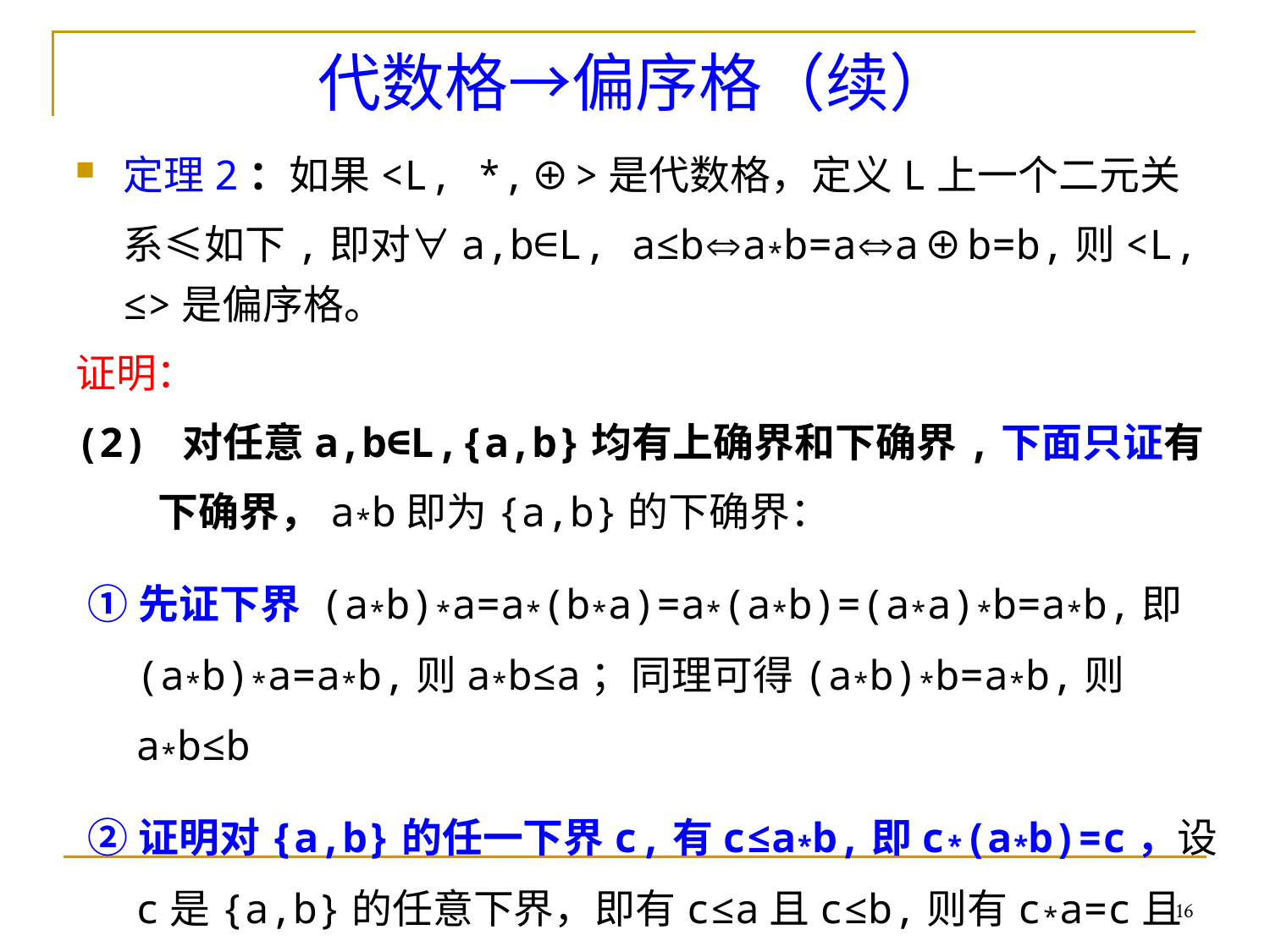

代数格→偏序格（续）
定理2：如果<L, *,⊕>是代数格，定义L上一个二元关系≤如下,即对∀a,b∈L, a≤b⇔a*b=a⇔a⊕b=b,则<L, ≤>是偏序格。
证明：
(2) 对任意a,b∈L,{a,b}均有上确界和下确界,下面只证有下确界，a*b即为{a,b}的下确界：
①先证下界 (a*b)*a=a*(b*a)=a*(a*b)=(a*a)*b=a*b,即(a*b)*a=a*b,则a*b≤a；同理可得(a*b)*b=a*b,则a*b≤b
②证明对{a,b}的任一下界c,有c≤a*b,即c*(a*b)=c，设c是{a,b}的任意下界，即有c≤a且c≤b,则有c*a=c且c*b=c，而c*(a*b)=(c*a)*b=c*b=c,即c*(a*b)=c,所以有c≤a*b。
16